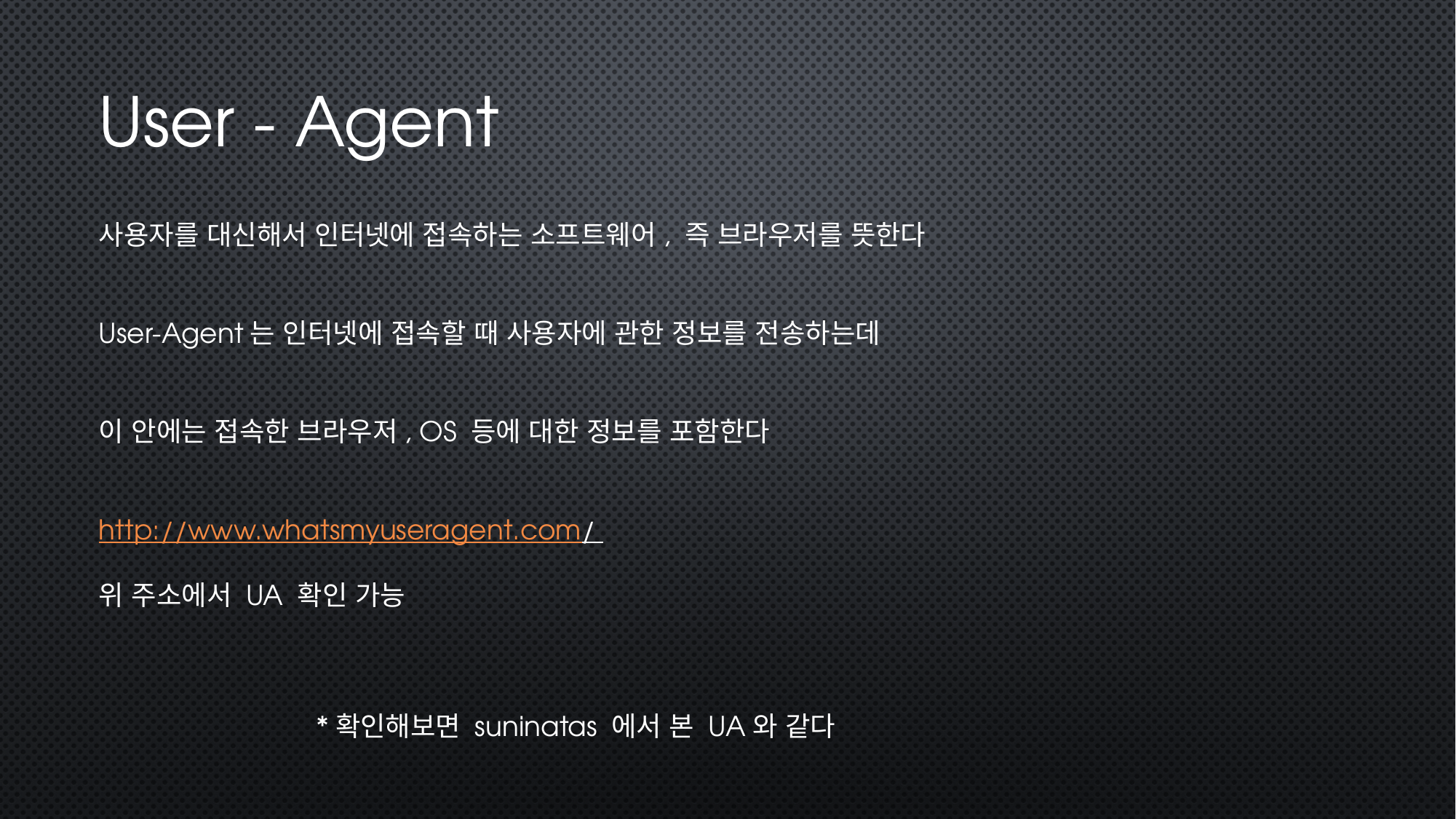

User - Agent
사용자를 대신해서 인터넷에 접속하는 소프트웨어, 즉 브라우저를 뜻한다

User-Agent는 인터넷에 접속할 때 사용자에 관한 정보를 전송하는데

이 안에는 접속한 브라우저, OS 등에 대한 정보를 포함한다

http://www.whatsmyuseragent.com/

위 주소에서 UA 확인 가능

		*확인해보면 suninatas 에서 본 UA와 같다